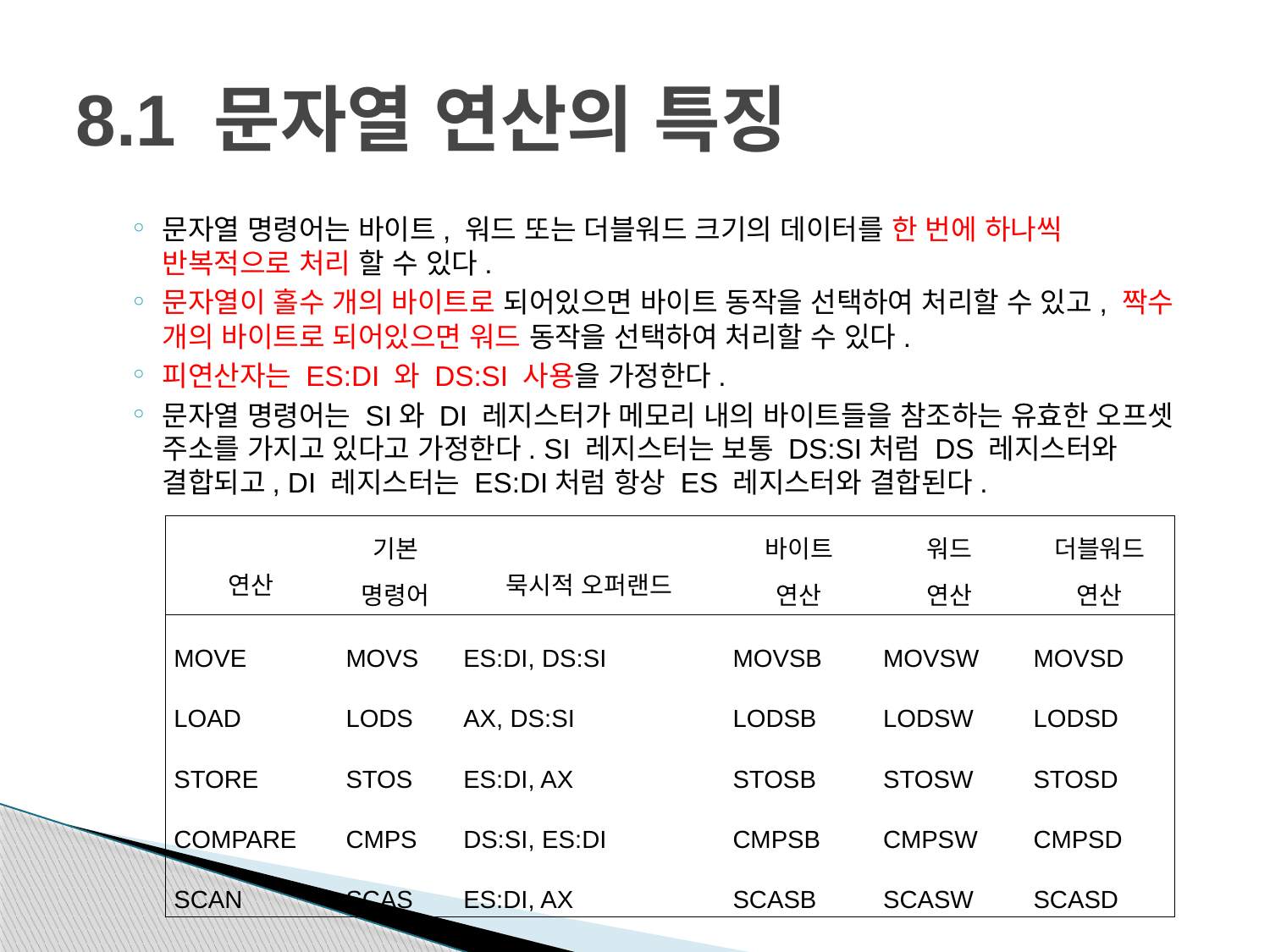

# 8.1 문자열 연산의 특징
문자열 명령어는 바이트, 워드 또는 더블워드 크기의 데이터를 한 번에 하나씩 반복적으로 처리 할 수 있다.
문자열이 홀수 개의 바이트로 되어있으면 바이트 동작을 선택하여 처리할 수 있고, 짝수 개의 바이트로 되어있으면 워드 동작을 선택하여 처리할 수 있다.
피연산자는 ES:DI 와 DS:SI 사용을 가정한다.
문자열 명령어는 SI와 DI 레지스터가 메모리 내의 바이트들을 참조하는 유효한 오프셋 주소를 가지고 있다고 가정한다. SI 레지스터는 보통 DS:SI처럼 DS 레지스터와 결합되고, DI 레지스터는 ES:DI처럼 항상 ES 레지스터와 결합된다.
| 연산 | 기본 명령어 | 묵시적 오퍼랜드 | 바이트 연산 | 워드 연산 | 더블워드 연산 |
| --- | --- | --- | --- | --- | --- |
| MOVE | MOVS | ES:DI, DS:SI | MOVSB | MOVSW | MOVSD |
| LOAD | LODS | AX, DS:SI | LODSB | LODSW | LODSD |
| STORE | STOS | ES:DI, AX | STOSB | STOSW | STOSD |
| COMPARE | CMPS | DS:SI, ES:DI | CMPSB | CMPSW | CMPSD |
| SCAN | SCAS | ES:DI, AX | SCASB | SCASW | SCASD |